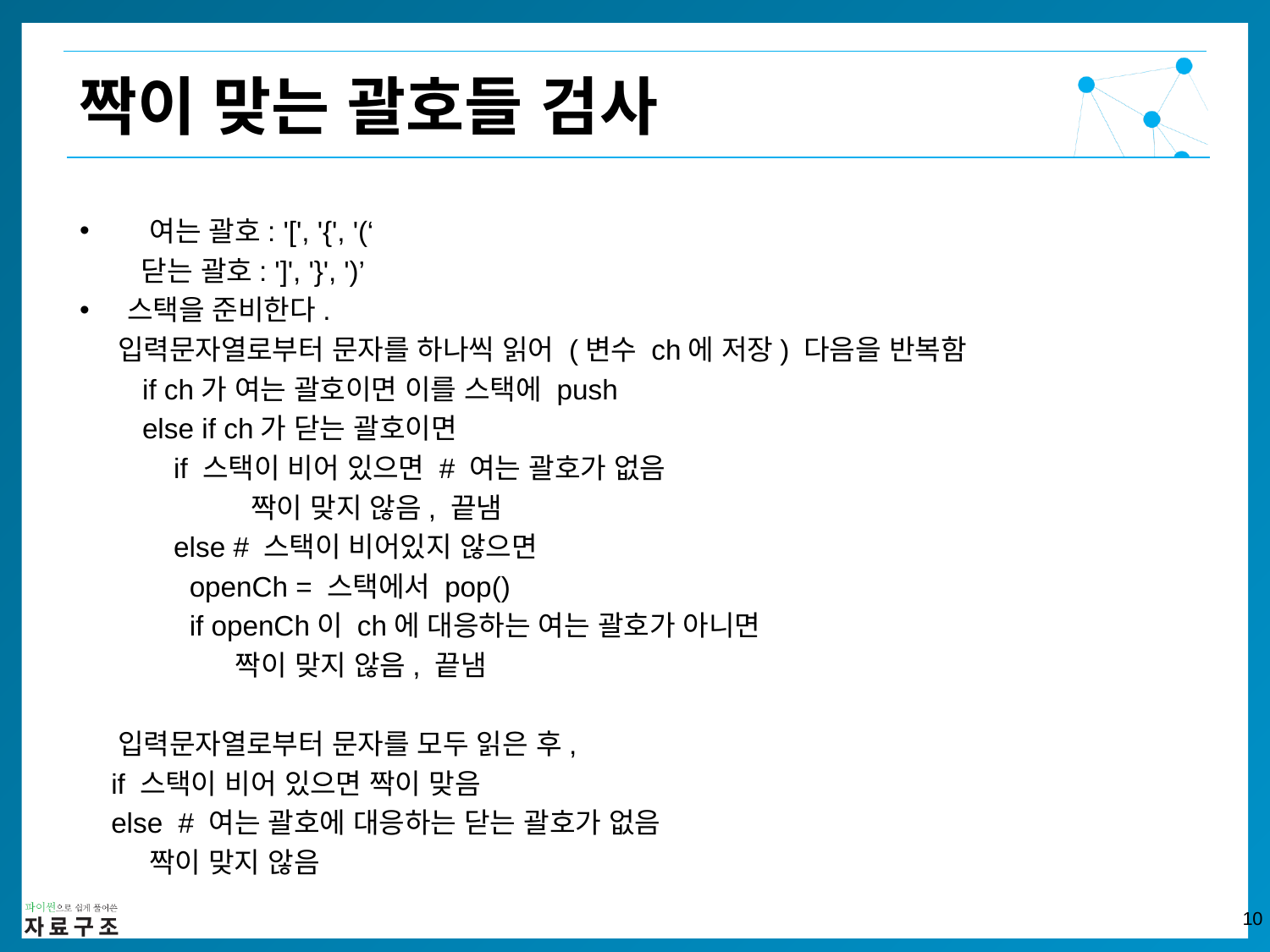

짝이 맞는 괄호들 검사
  여는 괄호: '[', '{', '(‘
       닫는 괄호: ']', '}', ')’
스택을 준비한다.
    입력문자열로부터 문자를 하나씩 읽어 (변수 ch에 저장) 다음을 반복함
        if ch가 여는 괄호이면 이를 스택에 push
        else if ch가 닫는 괄호이면
            if 스택이 비어 있으면 # 여는 괄호가 없음
                     짝이 맞지 않음, 끝냄
            else # 스택이 비어있지 않으면
              openCh = 스택에서 pop()
              if openCh이 ch에 대응하는 여는 괄호가 아니면
                   짝이 맞지 않음, 끝냄

    입력문자열로부터 문자를 모두 읽은 후,
    if 스택이 비어 있으면 짝이 맞음
    else  # 여는 괄호에 대응하는 닫는 괄호가 없음
        짝이 맞지 않음